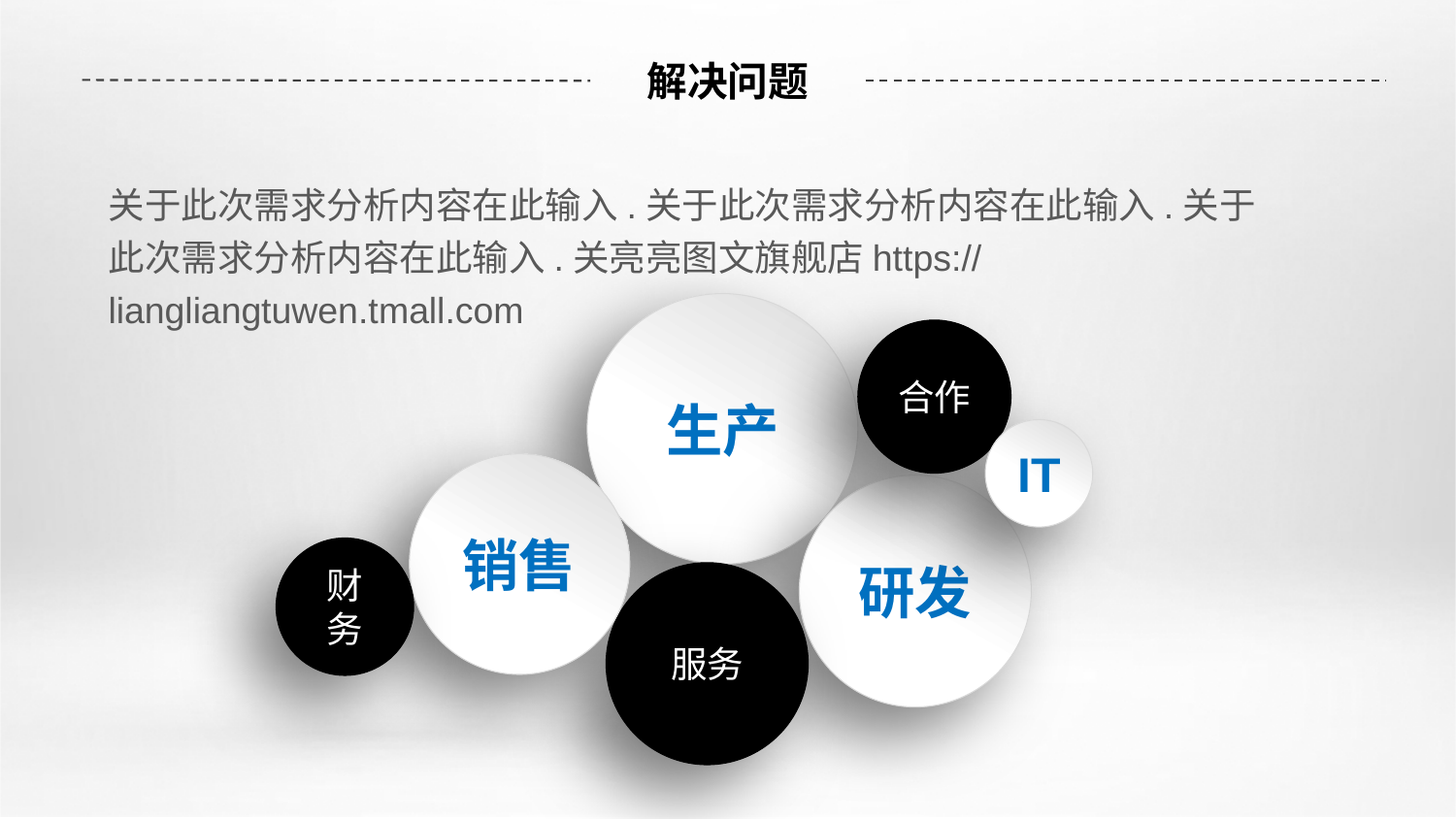

# 解决问题
关于此次需求分析内容在此输入.关于此次需求分析内容在此输入.关于此次需求分析内容在此输入.关亮亮图文旗舰店https://liangliangtuwen.tmall.com
生产
合作
IT
销售
研发
财务
服务